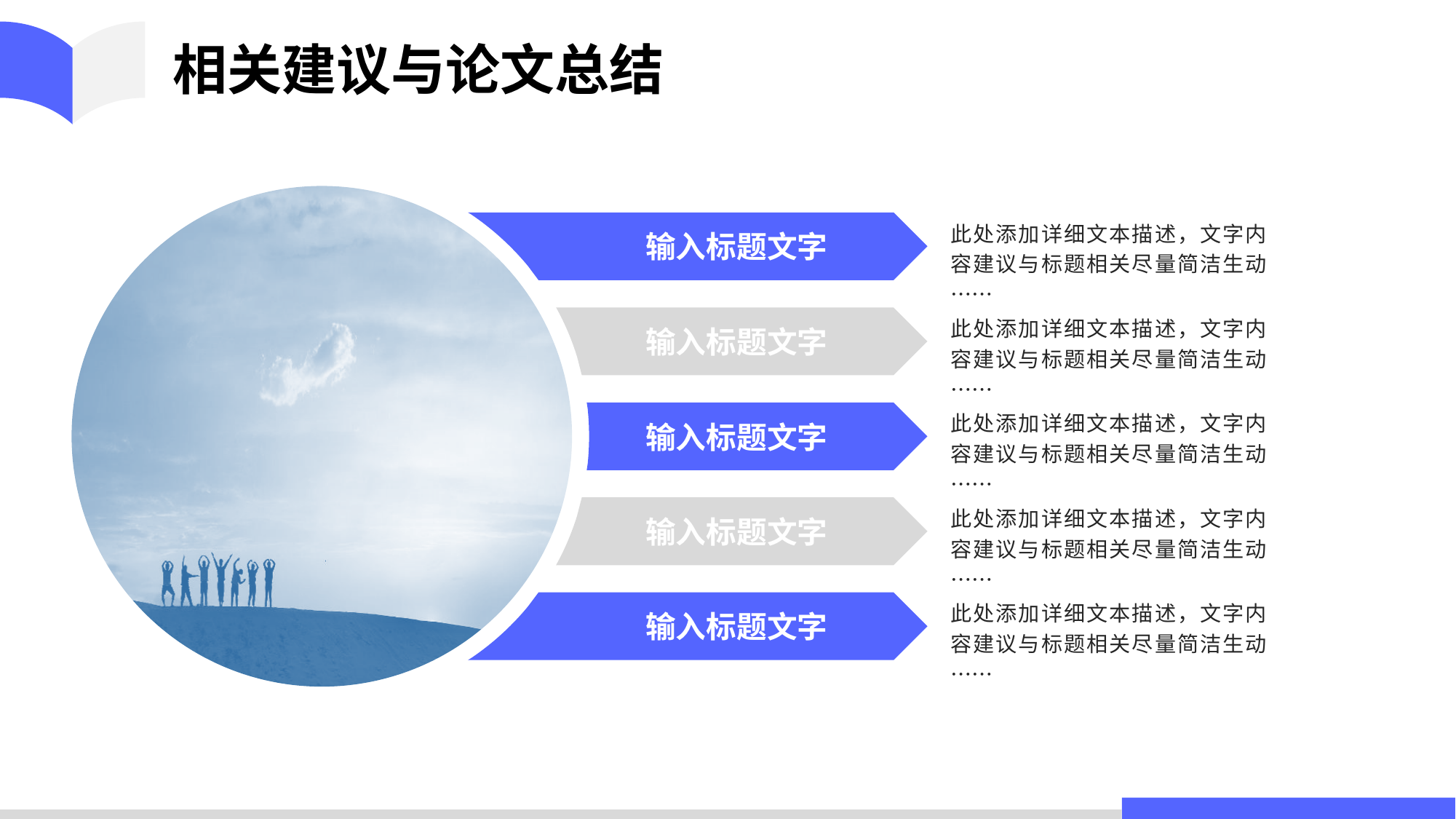

相关建议与论文总结

此处添加详细文本描述，文字内容建议与标题相关尽量简洁生动……
输入标题文字

此处添加详细文本描述，文字内容建议与标题相关尽量简洁生动……
输入标题文字

此处添加详细文本描述，文字内容建议与标题相关尽量简洁生动……
输入标题文字

此处添加详细文本描述，文字内容建议与标题相关尽量简洁生动……
输入标题文字

此处添加详细文本描述，文字内容建议与标题相关尽量简洁生动……
输入标题文字